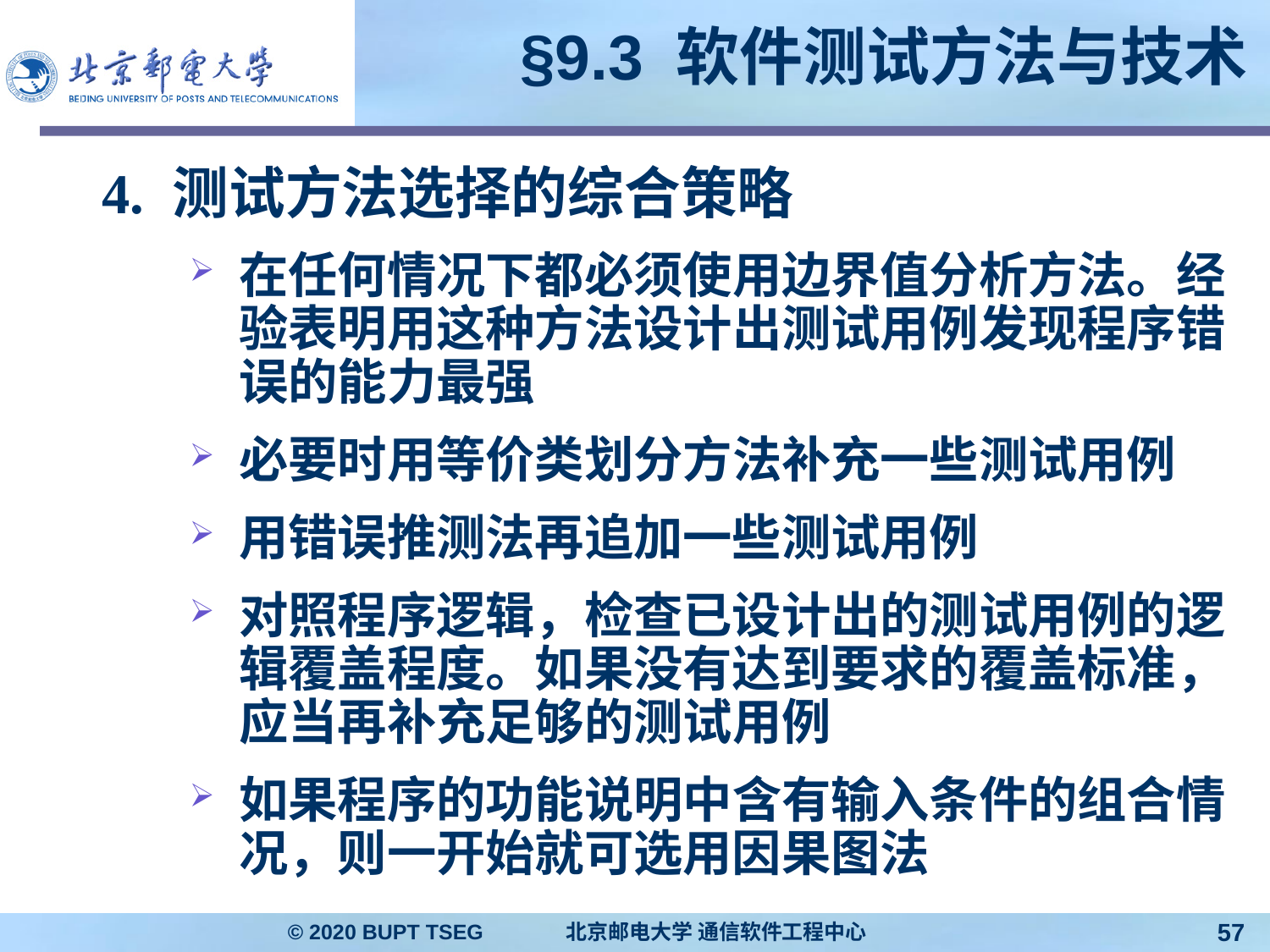

# §9.3 软件测试方法与技术
4. 测试方法选择的综合策略
在任何情况下都必须使用边界值分析方法。经验表明用这种方法设计出测试用例发现程序错误的能力最强
必要时用等价类划分方法补充一些测试用例
用错误推测法再追加一些测试用例
对照程序逻辑，检查已设计出的测试用例的逻辑覆盖程度。如果没有达到要求的覆盖标准，应当再补充足够的测试用例
如果程序的功能说明中含有输入条件的组合情况，则一开始就可选用因果图法
© 2020 BUPT TSEG             北京邮电大学 通信软件工程中心